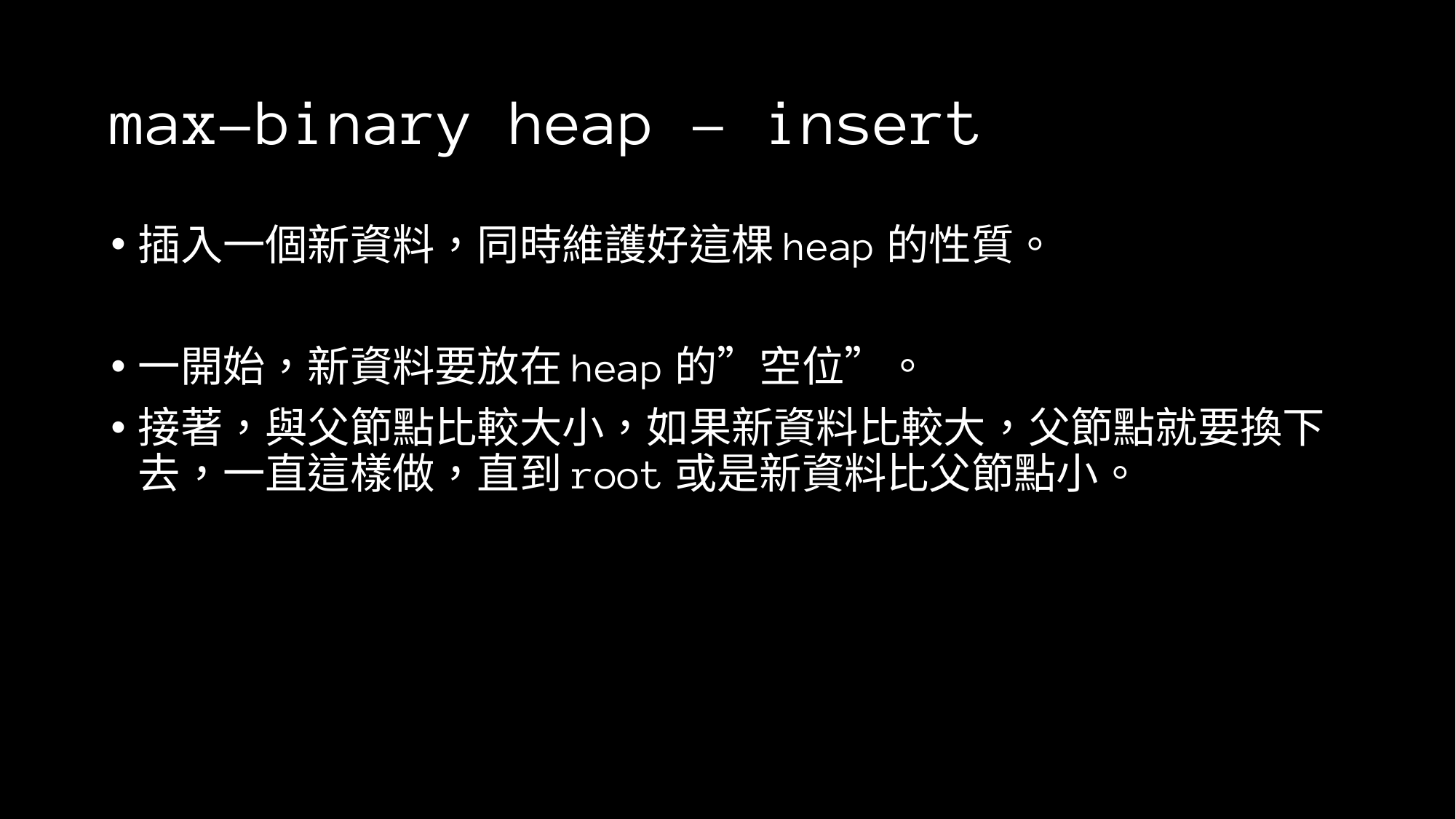

# max-binary heap – insert
插入一個新資料，同時維護好這棵heap的性質。

一開始，新資料要放在heap的”空位”。
接著，與父節點比較大小，如果新資料比較大，父節點就要換下去，一直這樣做，直到root或是新資料比父節點小。